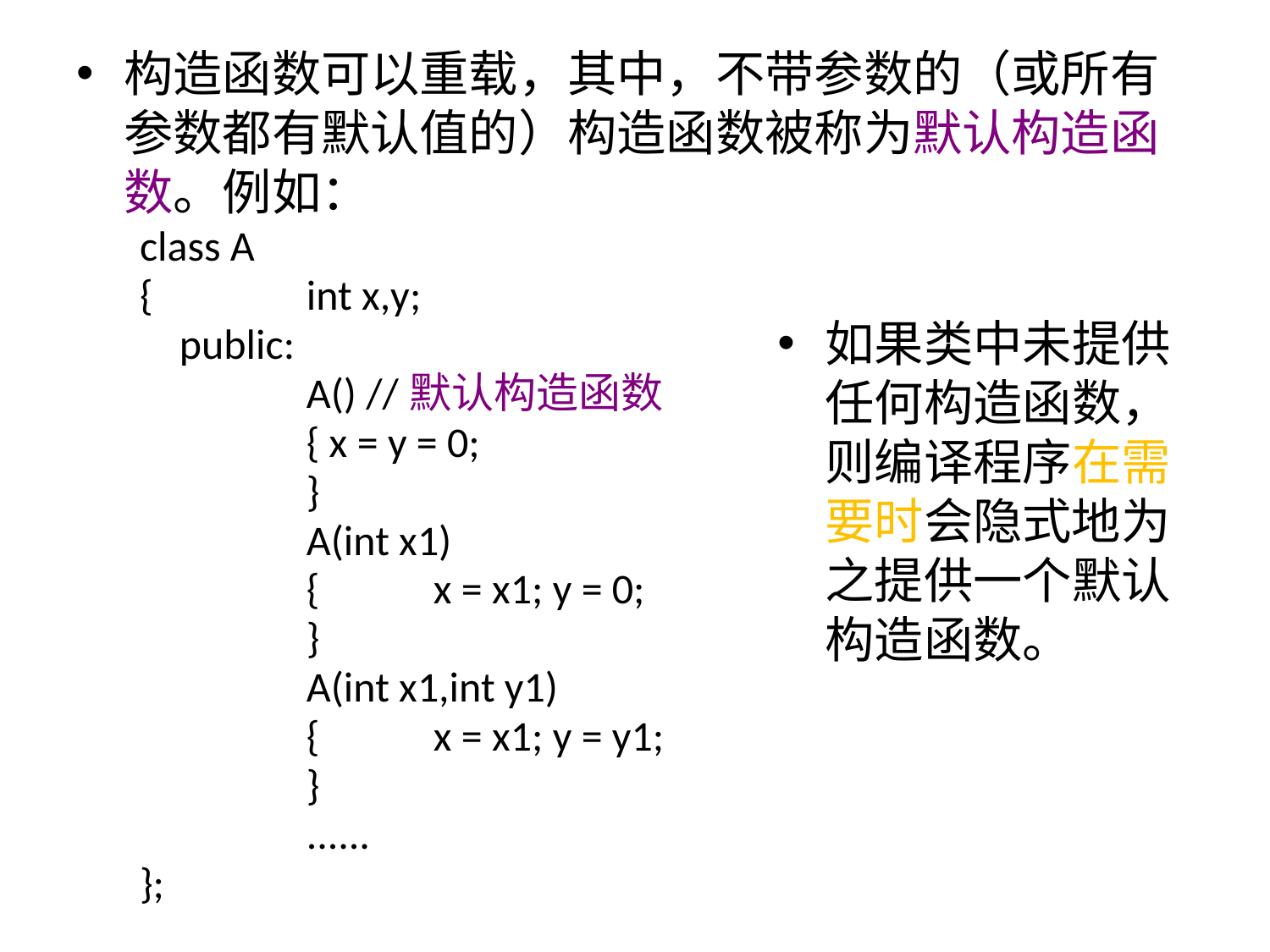

构造函数可以重载，其中，不带参数的（或所有参数都有默认值的）构造函数被称为默认构造函数。例如：
class A
{		int x,y;
	public:
		A() //默认构造函数
		{ x = y = 0;
		}
		A(int x1)
		{	x = x1; y = 0;
		}
		A(int x1,int y1)
		{	x = x1; y = y1;
		}
		......
};
如果类中未提供任何构造函数，则编译程序在需要时会隐式地为之提供一个默认构造函数。